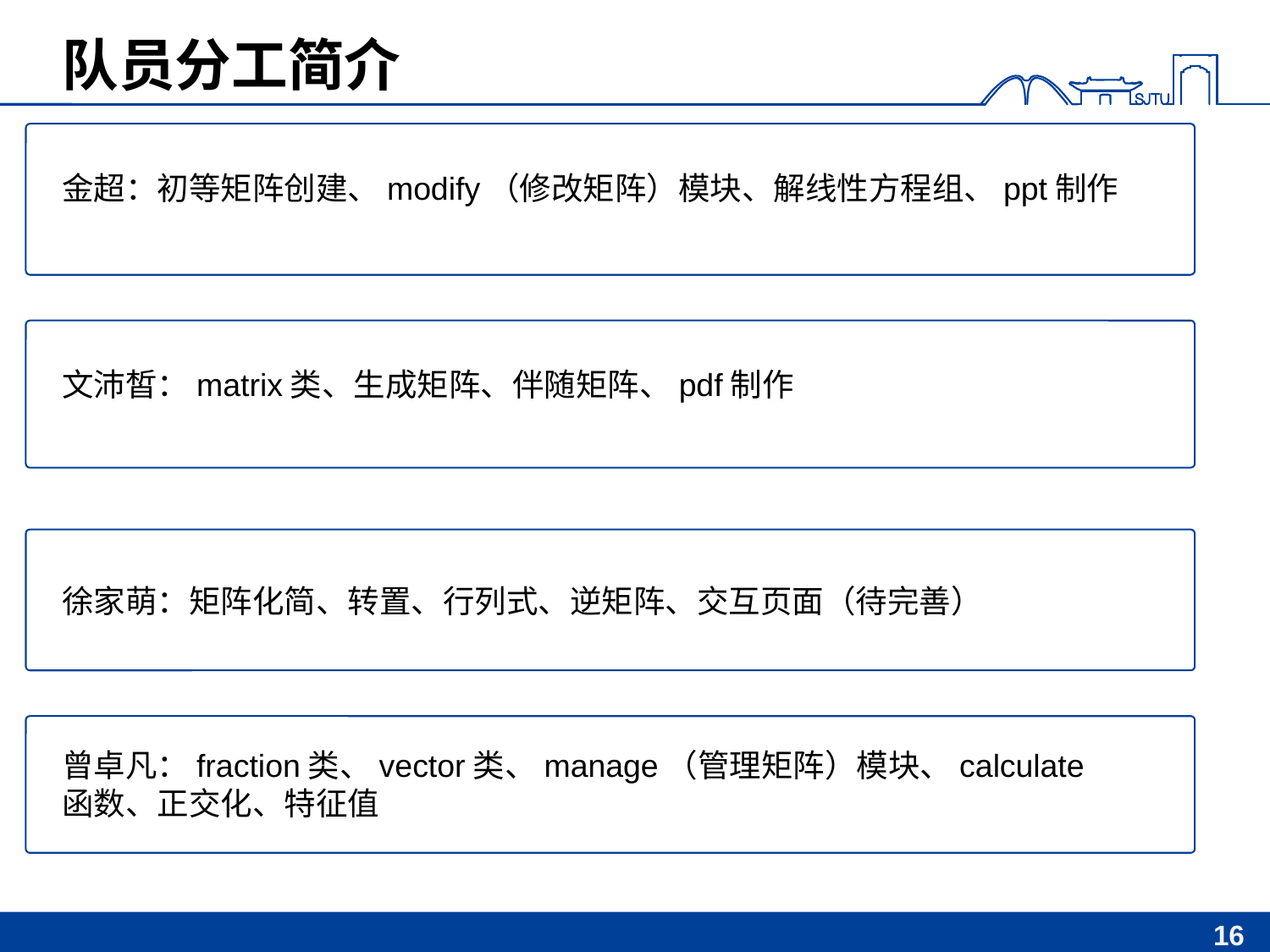

# 队员分工简介

金超：初等矩阵创建、modify（修改矩阵）模块、解线性方程组、ppt制作

文沛皙：matrix类、生成矩阵、伴随矩阵、pdf制作

徐家萌：矩阵化简、转置、行列式、逆矩阵、交互页面（待完善）

曾卓凡：fraction类、vector类、manage（管理矩阵）模块、calculate函数、正交化、特征值